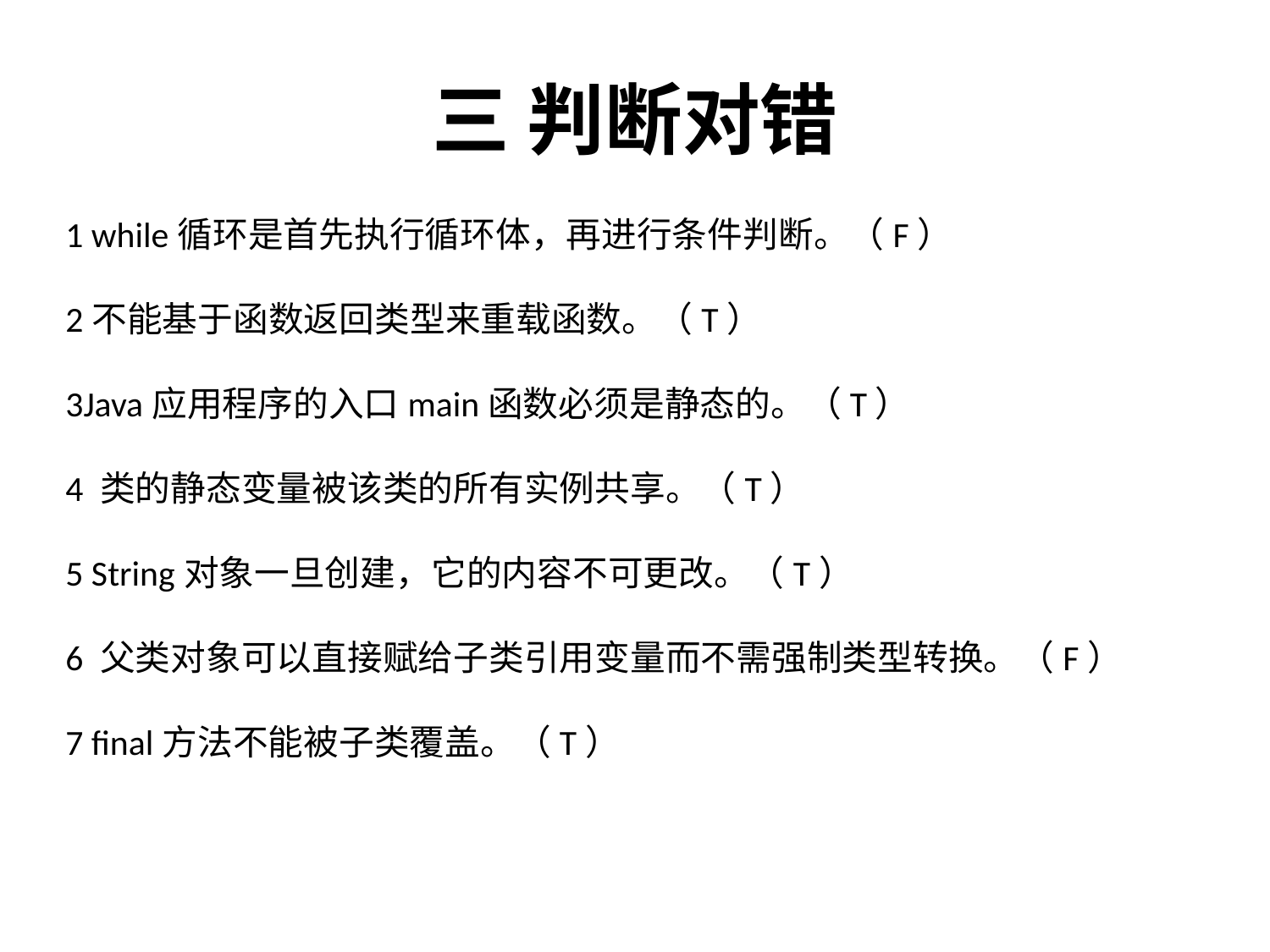

# 三 判断对错
 1 while循环是首先执行循环体，再进行条件判断。（F）

 2不能基于函数返回类型来重载函数。（T）

 3Java应用程序的入口main函数必须是静态的。（T）

 4 类的静态变量被该类的所有实例共享。（T）

 5 String对象一旦创建，它的内容不可更改。（T）

 6 父类对象可以直接赋给子类引用变量而不需强制类型转换。（F）

 7 final方法不能被子类覆盖。（T）